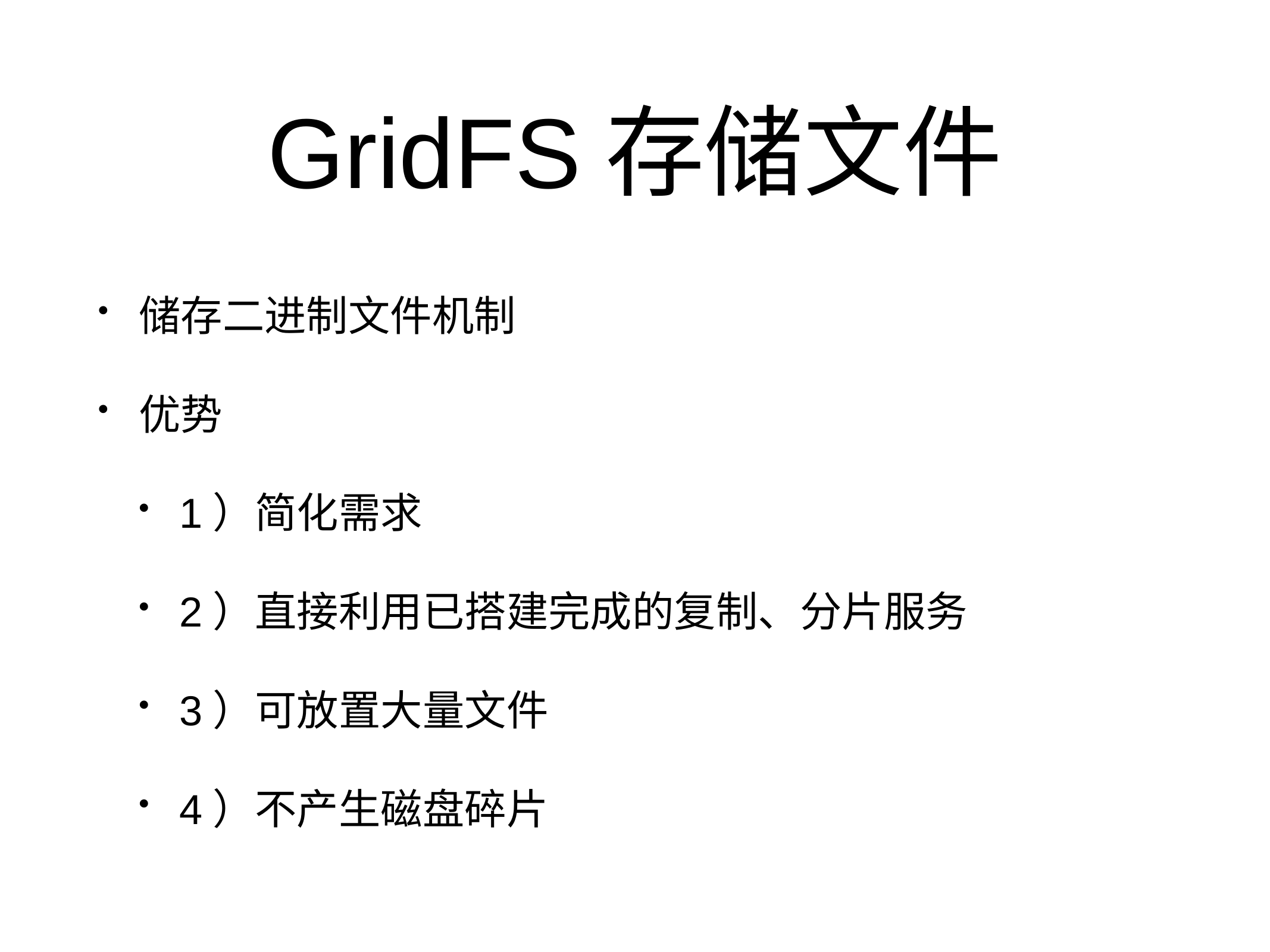

# GridFS存储文件
储存二进制文件机制
优势
1）简化需求
2）直接利用已搭建完成的复制、分片服务
3）可放置大量文件
4）不产生磁盘碎片